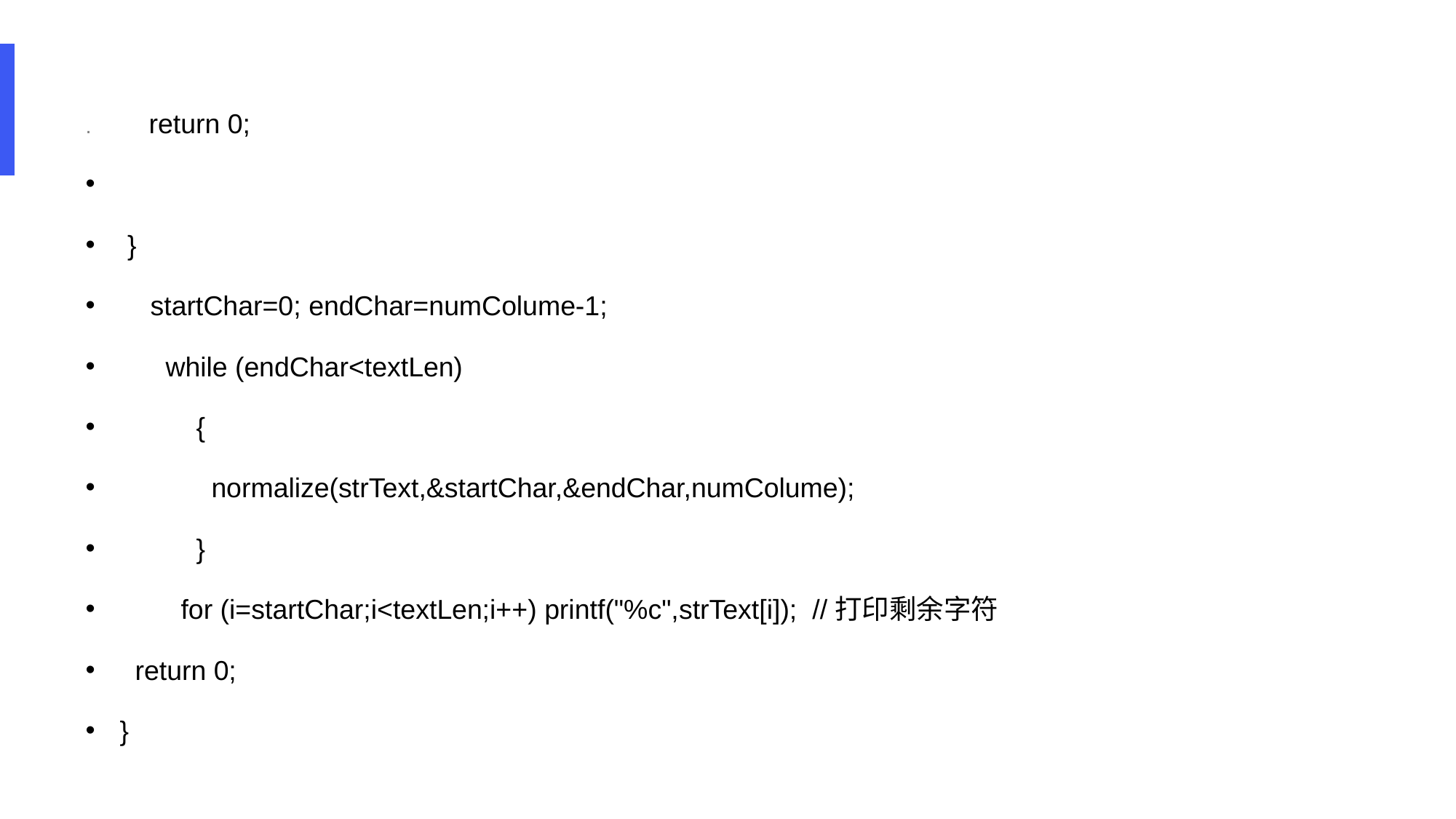

.         return 0;

 }
    startChar=0; endChar=numColume-1;
      while (endChar<textLen)
          {
            normalize(strText,&startChar,&endChar,numColume);
          }
        for (i=startChar;i<textLen;i++) printf("%c",strText[i]);  //打印剩余字符
  return 0;
}